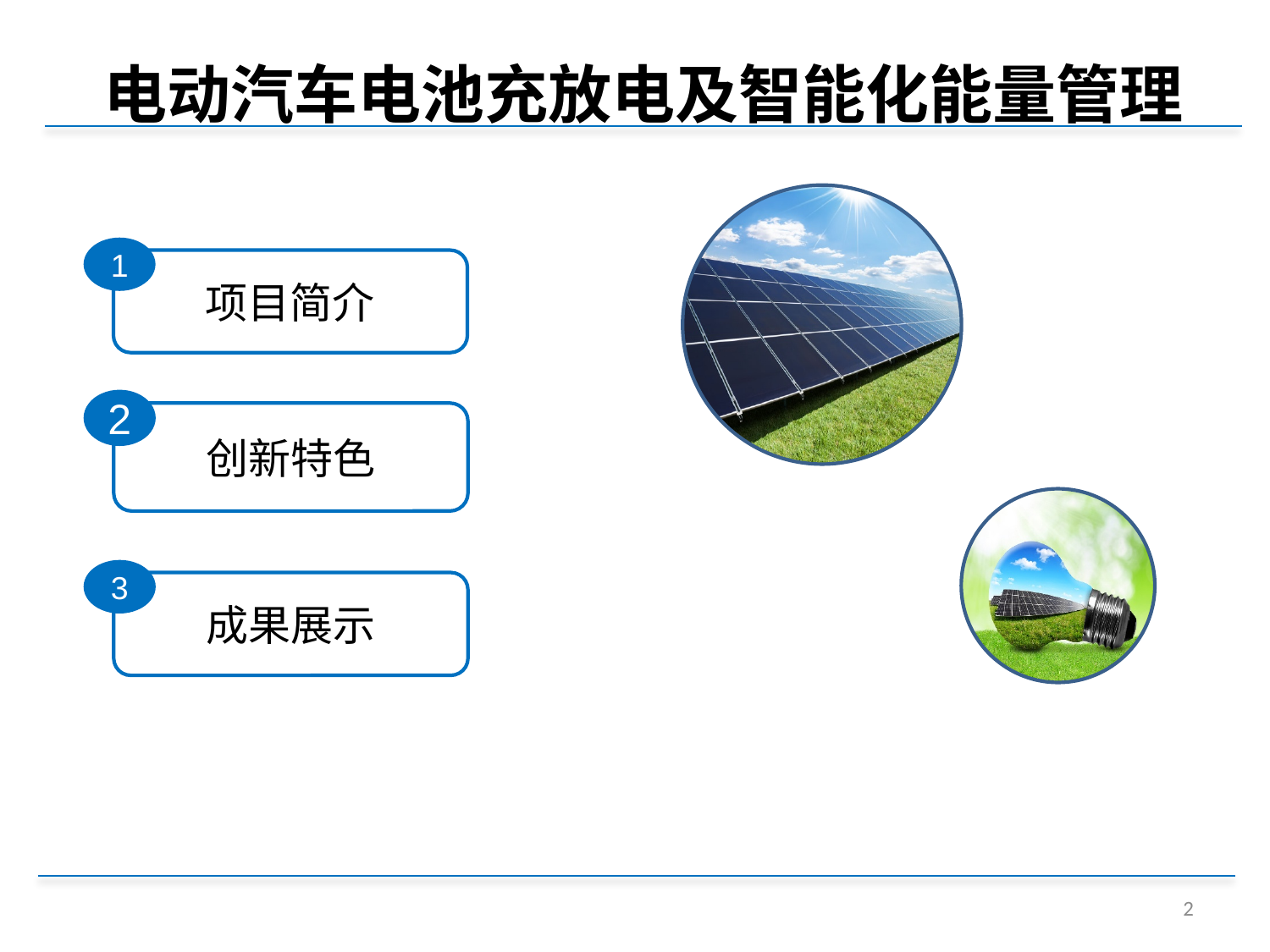

电动汽车电池充放电及智能化能量管理

1
项目简介
2
创新特色

3
成果展示
2